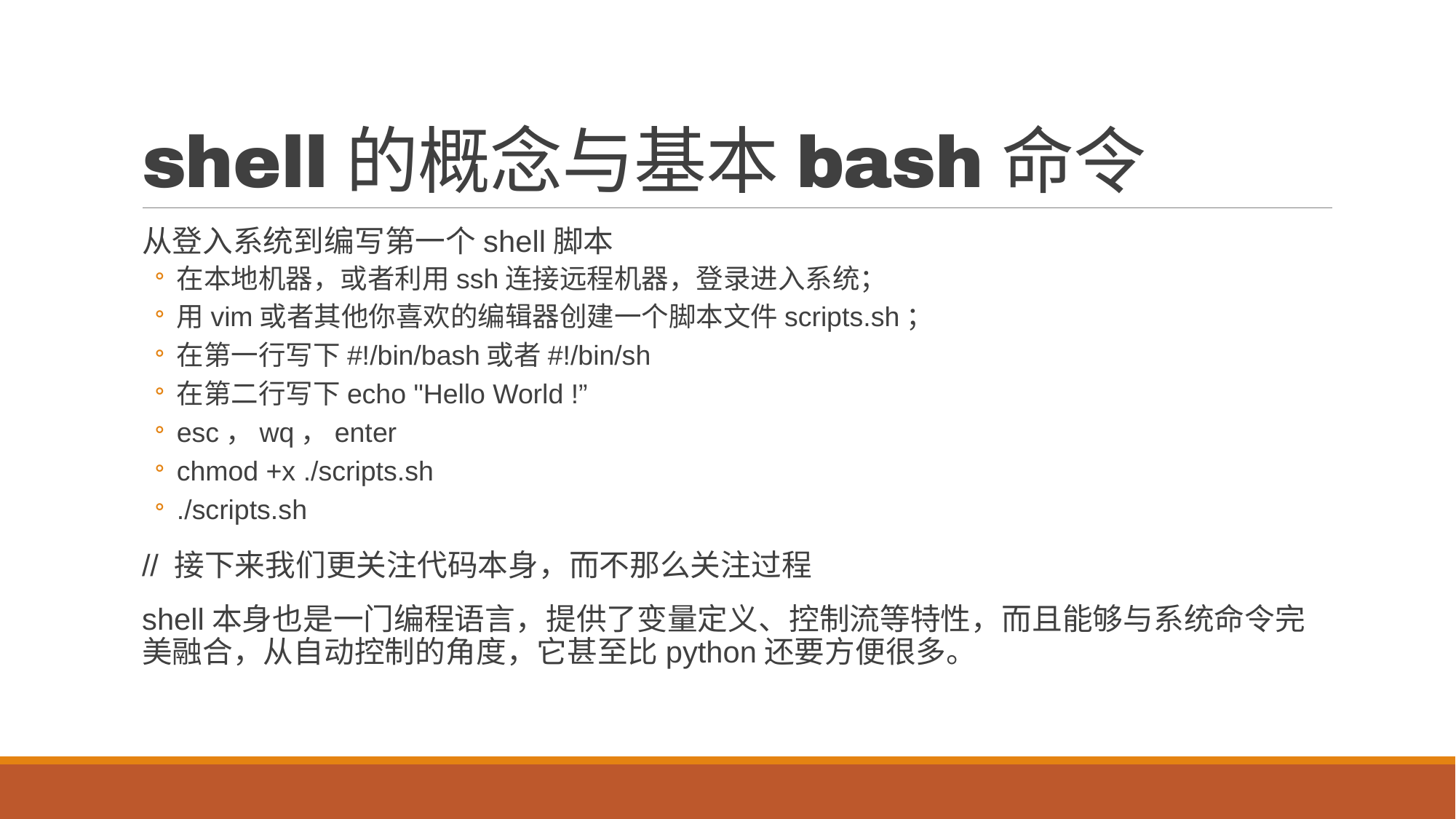

# shell的概念与基本bash命令
从登入系统到编写第一个shell脚本
在本地机器，或者利用ssh连接远程机器，登录进入系统；
用vim或者其他你喜欢的编辑器创建一个脚本文件scripts.sh；
在第一行写下#!/bin/bash或者#!/bin/sh
在第二行写下echo "Hello World !”
esc，wq，enter
chmod +x ./scripts.sh
./scripts.sh
// 接下来我们更关注代码本身，而不那么关注过程
shell本身也是一门编程语言，提供了变量定义、控制流等特性，而且能够与系统命令完美融合，从自动控制的角度，它甚至比python还要方便很多。